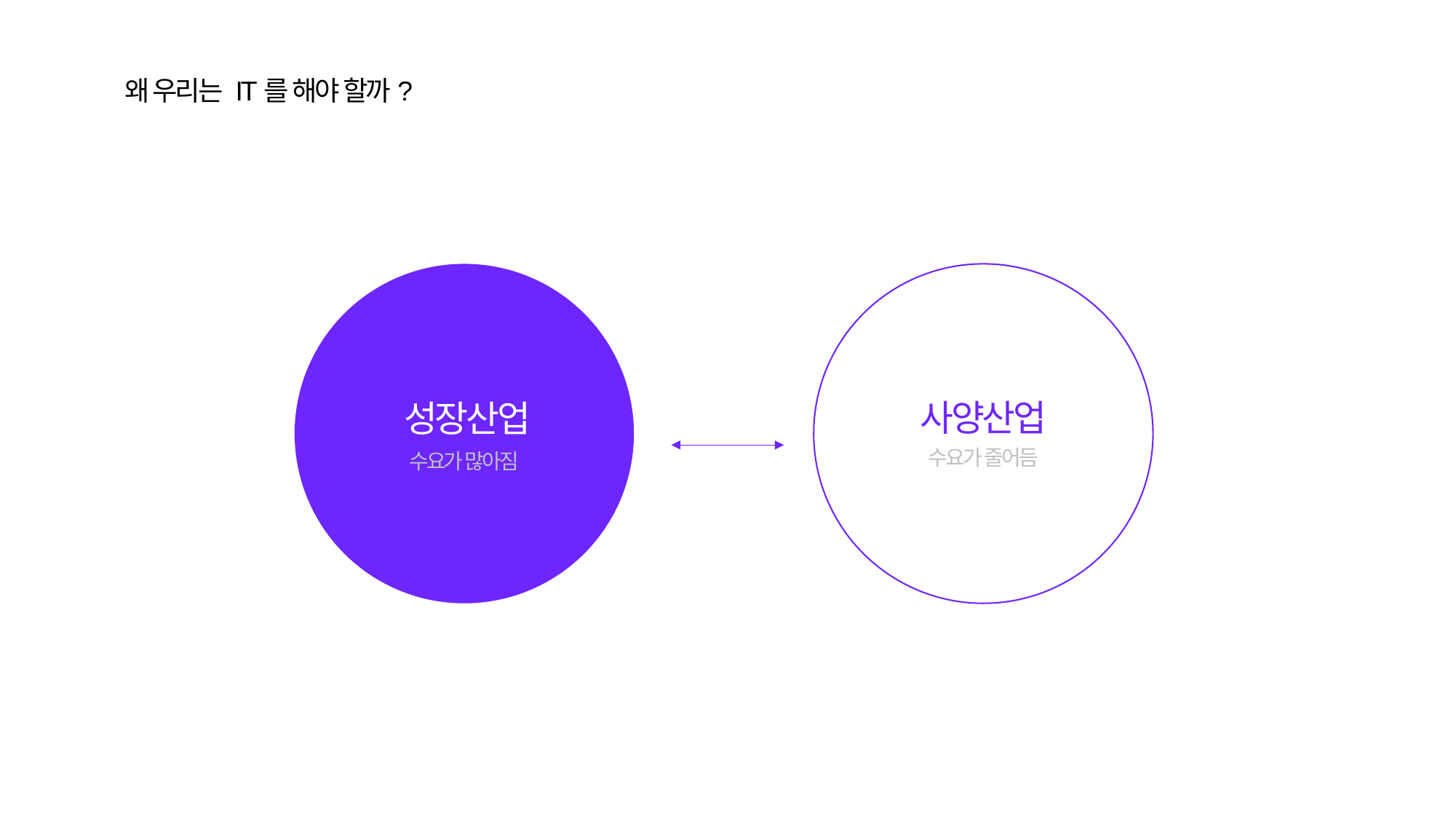

왜 우리는 IT를 해야 할까?

사양산업
성장산업
수요가 줄어듬
수요가 많아짐